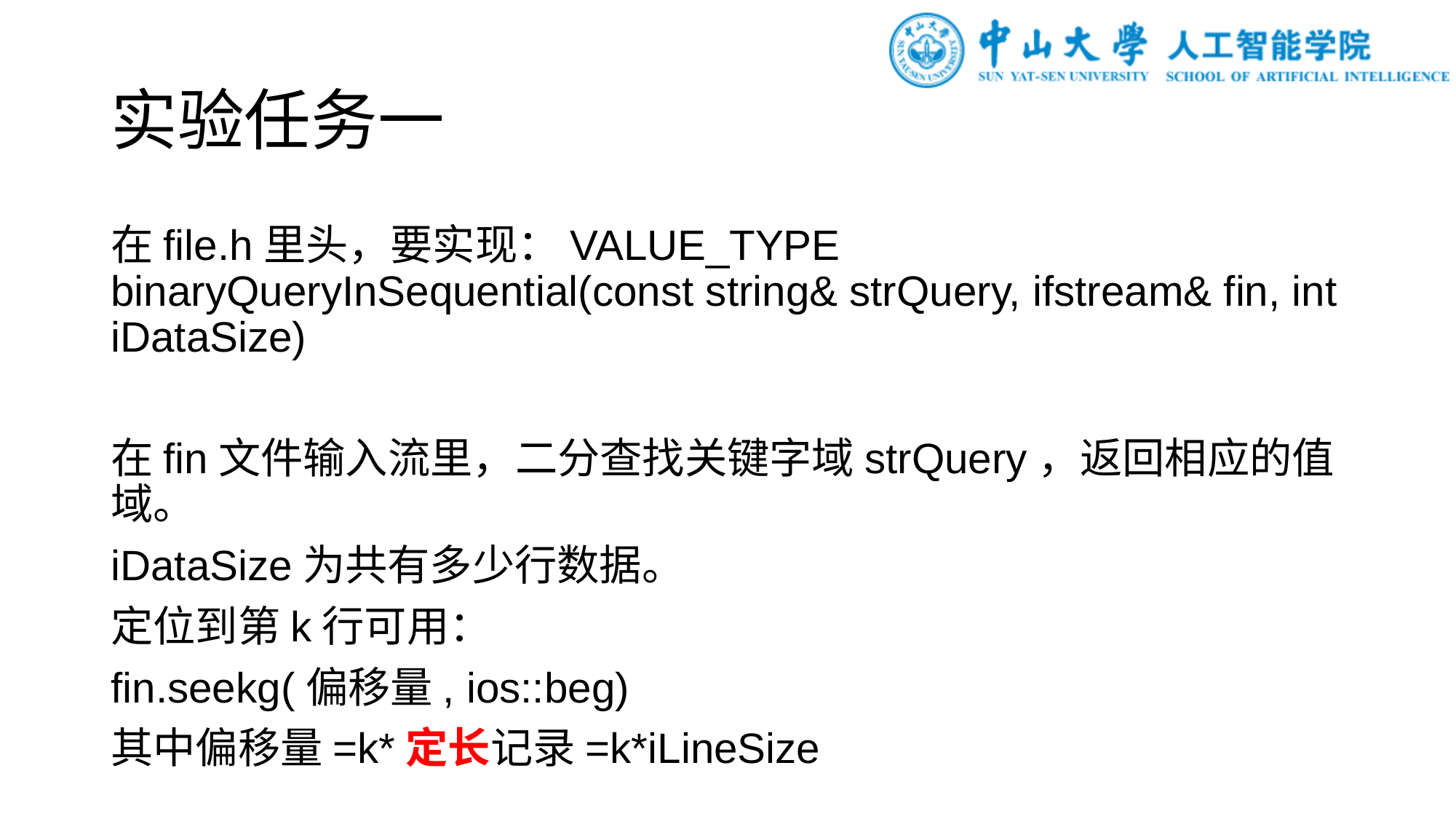

# 实验任务一
在file.h里头，要实现：VALUE_TYPE binaryQueryInSequential(const string& strQuery, ifstream& fin, int iDataSize)

在fin文件输入流里，二分查找关键字域strQuery，返回相应的值域。
iDataSize为共有多少行数据。
定位到第k行可用：
fin.seekg(偏移量, ios::beg)
其中偏移量=k*定长记录=k*iLineSize